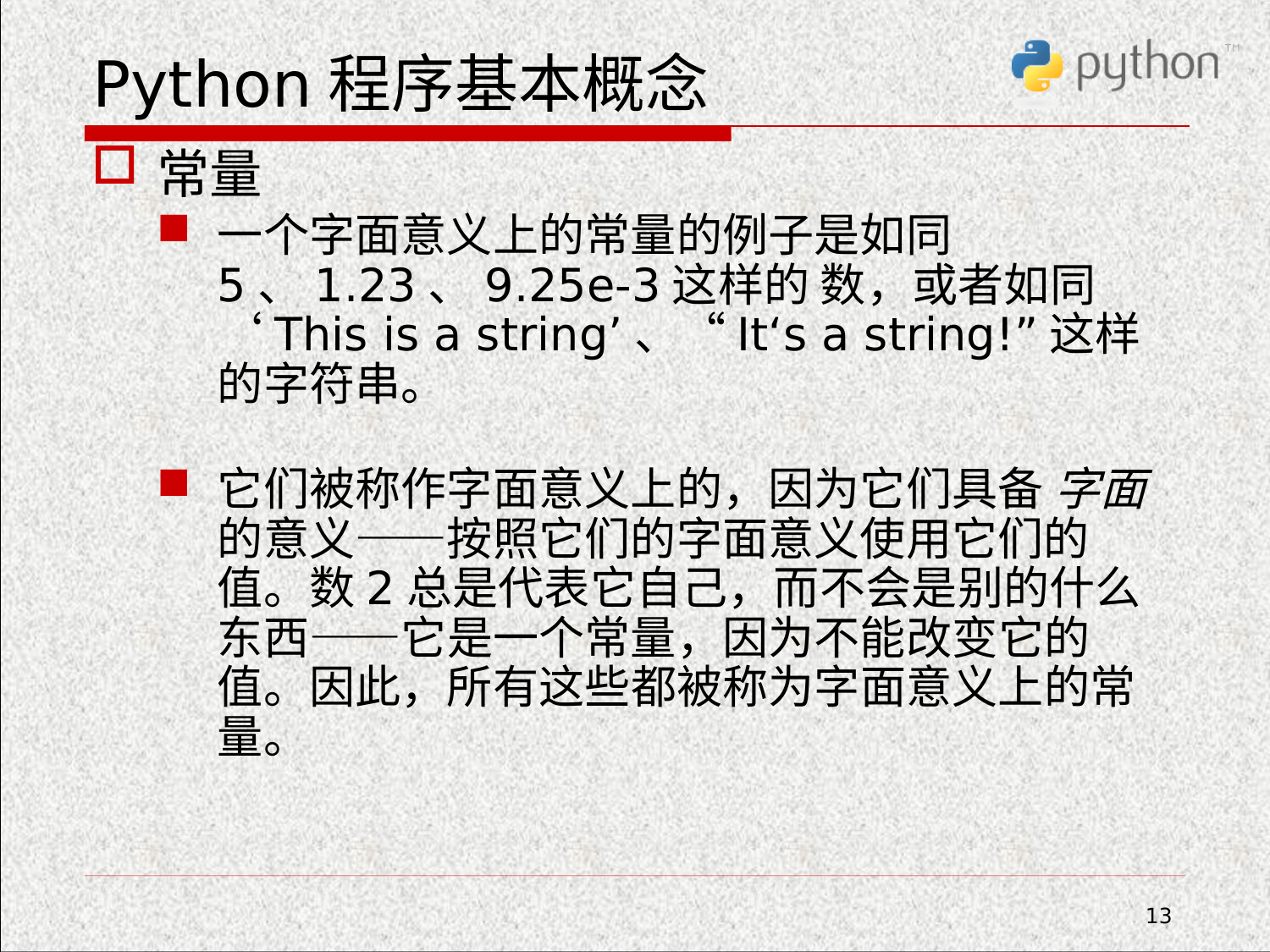

# Python程序基本概念
常量
一个字面意义上的常量的例子是如同5、1.23、9.25e-3这样的 数，或者如同‘This is a string’、“It‘s a string!”这样的字符串。

它们被称作字面意义上的，因为它们具备 字面 的意义——按照它们的字面意义使用它们的值。数2总是代表它自己，而不会是别的什么东西——它是一个常量，因为不能改变它的值。因此，所有这些都被称为字面意义上的常量。

13